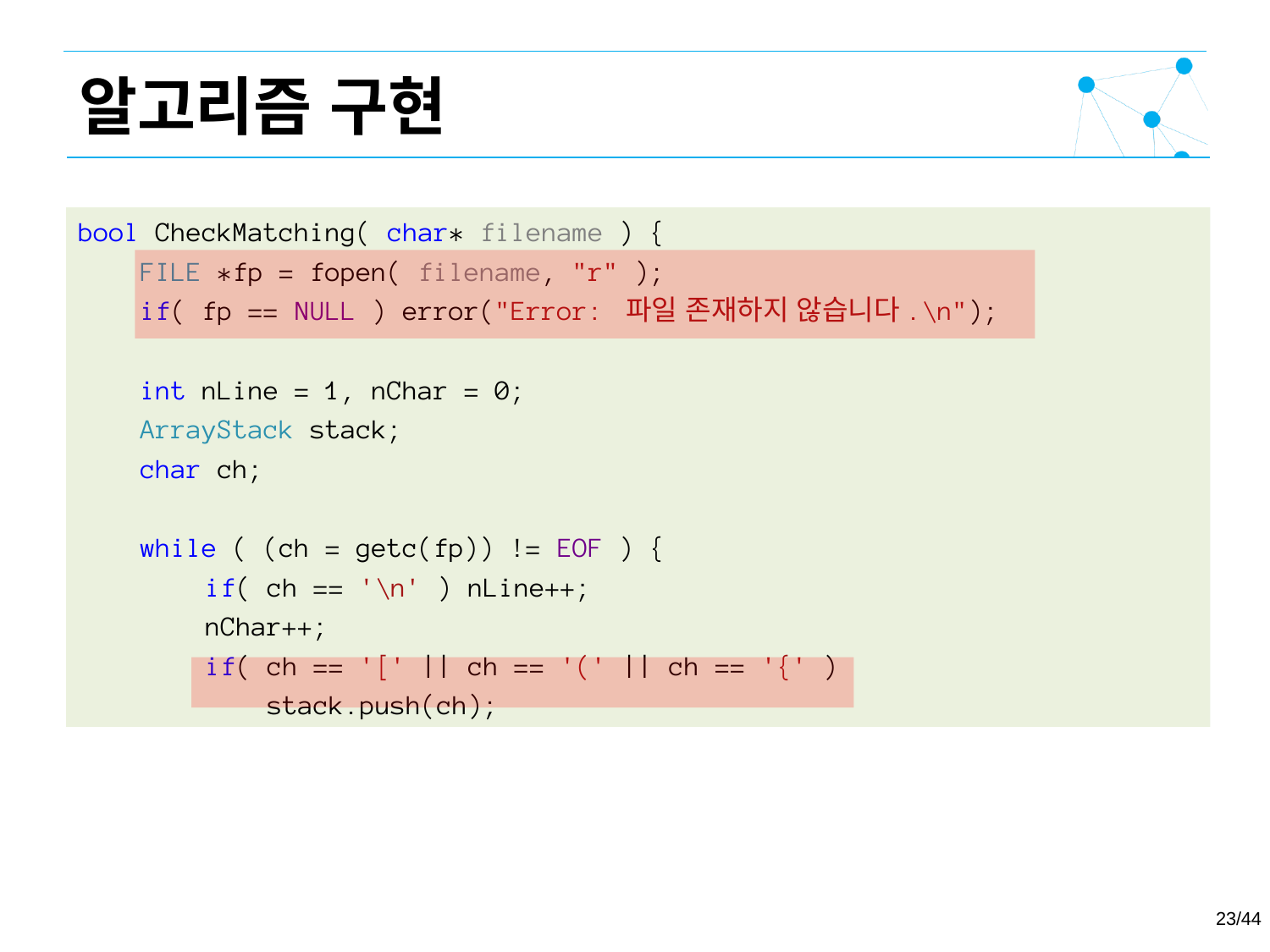

알고리즘 구현
bool CheckMatching( char* filename ) {
    FILE *fp = fopen( filename, "r" );
    if( fp == NULL ) error("Error: 파일 존재하지 않습니다.\n");

    int nLine = 1, nChar = 0;
    ArrayStack stack;
    char ch;

    while ( (ch = getc(fp)) != EOF ) {
	if( ch == '\n' ) nLine++;
	nChar++;
	if( ch == '[' || ch == '(' || ch == '{' )
	    stack.push(ch);